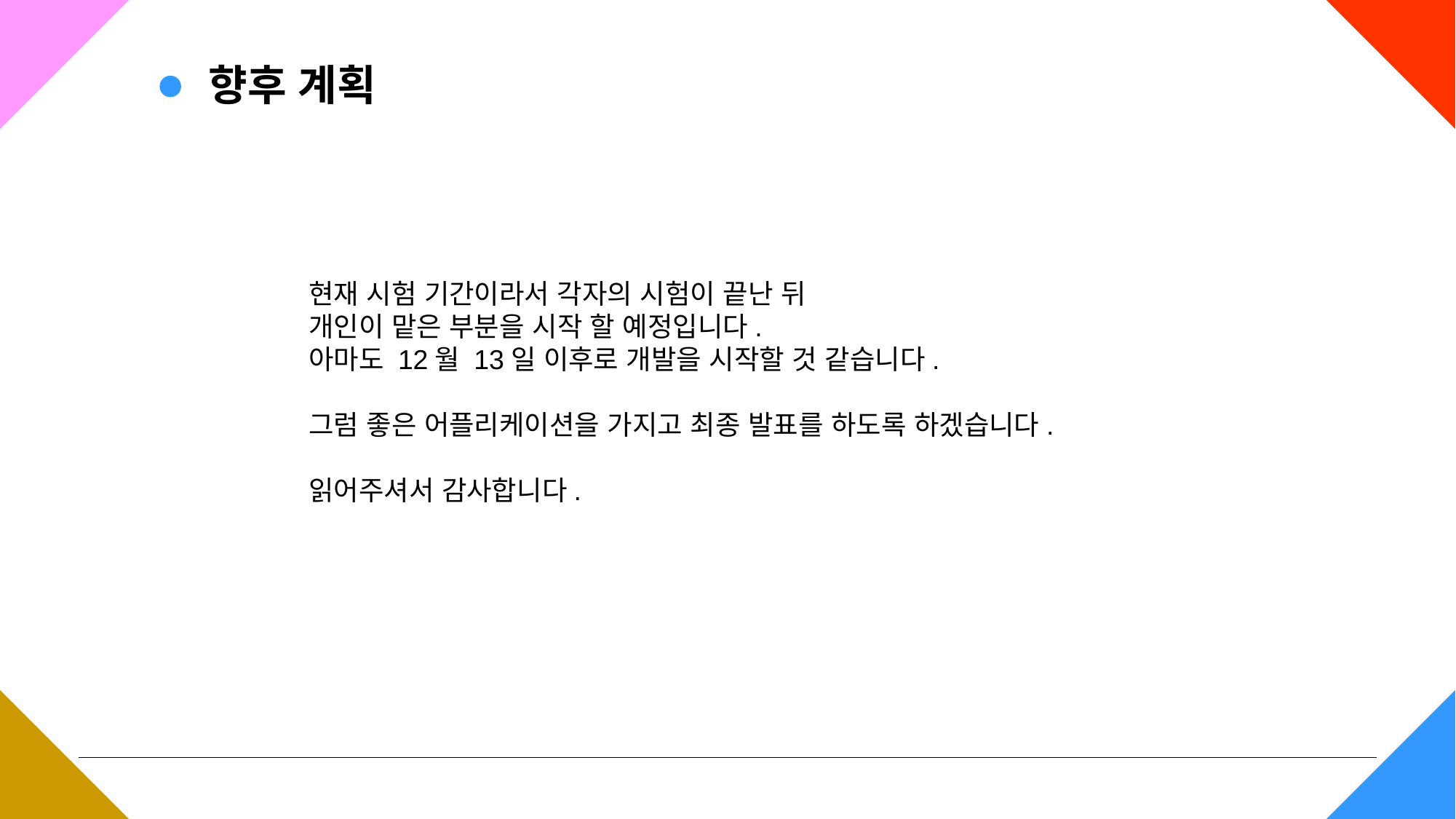

향후 계획

현재 시험 기간이라서 각자의 시험이 끝난 뒤
개인이 맡은 부분을 시작 할 예정입니다.
아마도 12월 13일 이후로 개발을 시작할 것 같습니다.

그럼 좋은 어플리케이션을 가지고 최종 발표를 하도록 하겠습니다.

읽어주셔서 감사합니다.